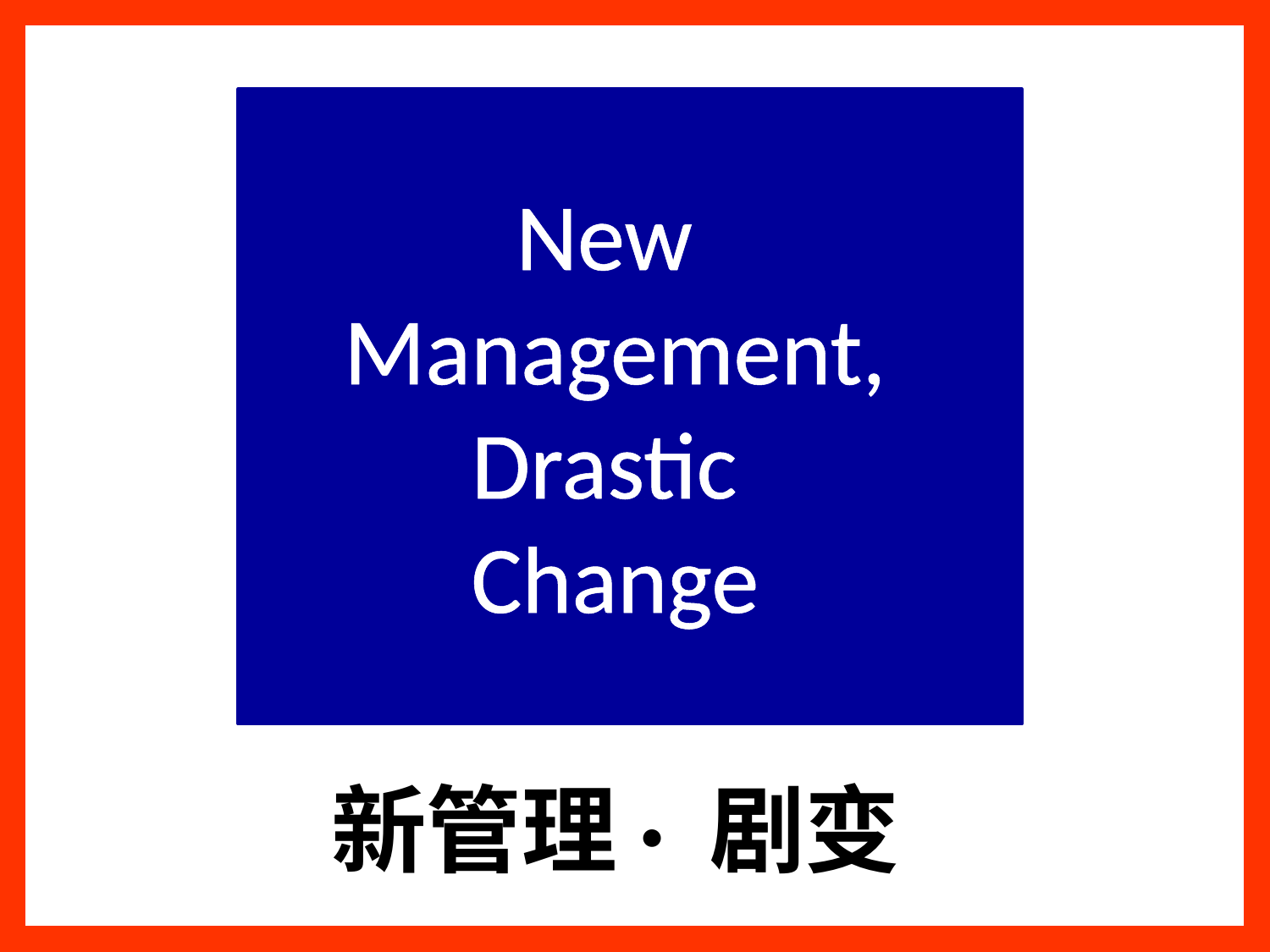

#

New
Management,
Drastic
Change

新管理· 剧变